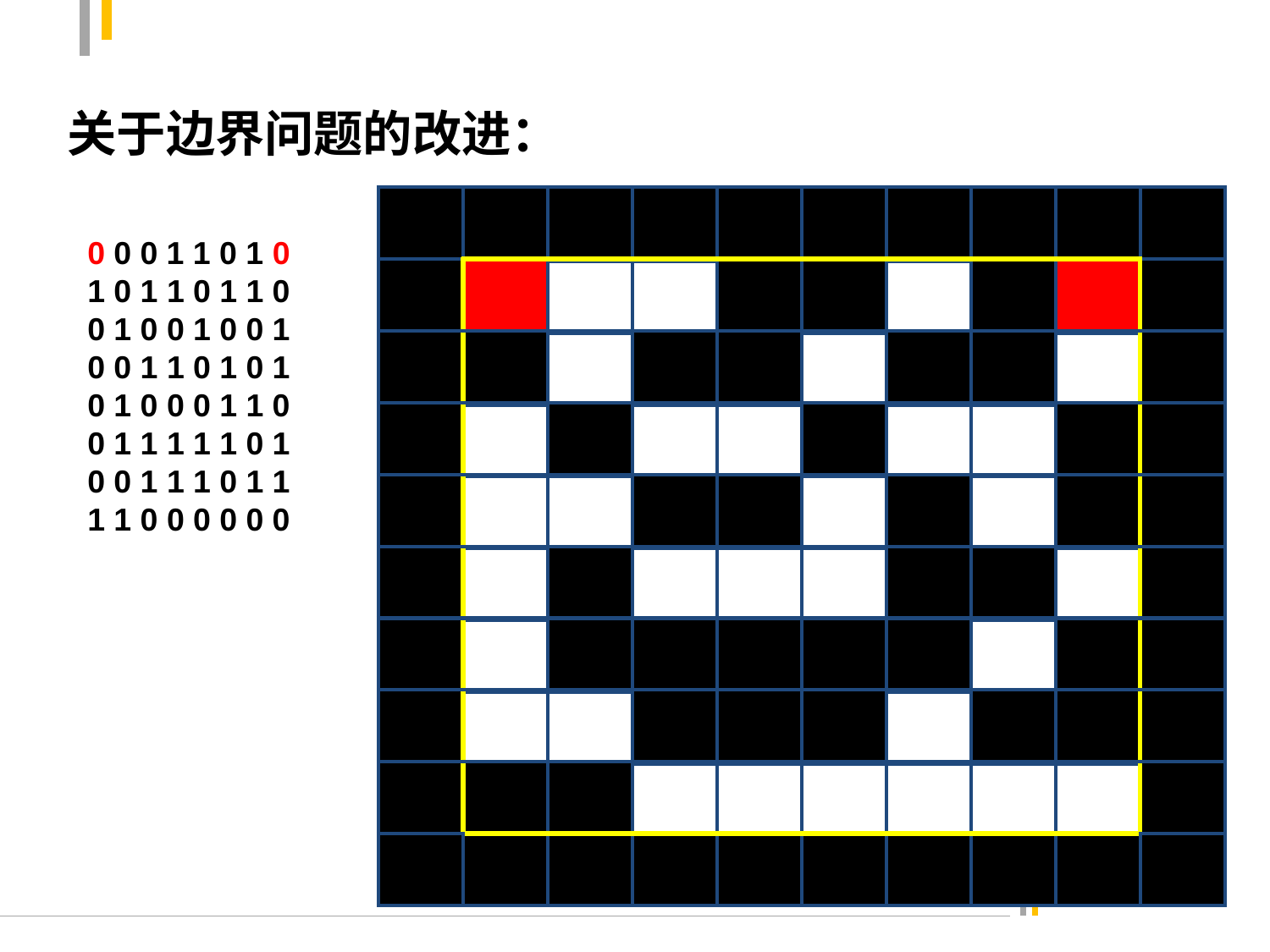

关于边界问题的改进：
|  |  |  |  |  |  |  |  |  |  |
| --- | --- | --- | --- | --- | --- | --- | --- | --- | --- |
|  |  |  |  |  |  |  |  |  |  |
|  |  |  |  |  |  |  |  |  |  |
|  |  |  |  |  |  |  |  |  |  |
|  |  |  |  |  |  |  |  |  |  |
|  |  |  |  |  |  |  |  |  |  |
|  |  |  |  |  |  |  |  |  |  |
|  |  |  |  |  |  |  |  |  |  |
|  |  |  |  |  |  |  |  |  |  |
|  |  |  |  |  |  |  |  |  |  |
0 0 0 1 1 0 1 0
1 0 1 1 0 1 1 0
0 1 0 0 1 0 0 1
0 0 1 1 0 1 0 1
0 1 0 0 0 1 1 0
0 1 1 1 1 1 0 1
0 0 1 1 1 0 1 1
1 1 0 0 0 0 0 0

|  |  |  |  |  |  |  |  |
| --- | --- | --- | --- | --- | --- | --- | --- |
|  |  |  |  |  |  |  |  |
|  |  |  |  |  |  |  |  |
|  |  |  |  |  |  |  |  |
|  |  |  |  |  |  |  |  |
|  |  |  |  |  |  |  |  |
|  |  |  |  |  |  |  |  |
|  |  |  |  |  |  |  |  |